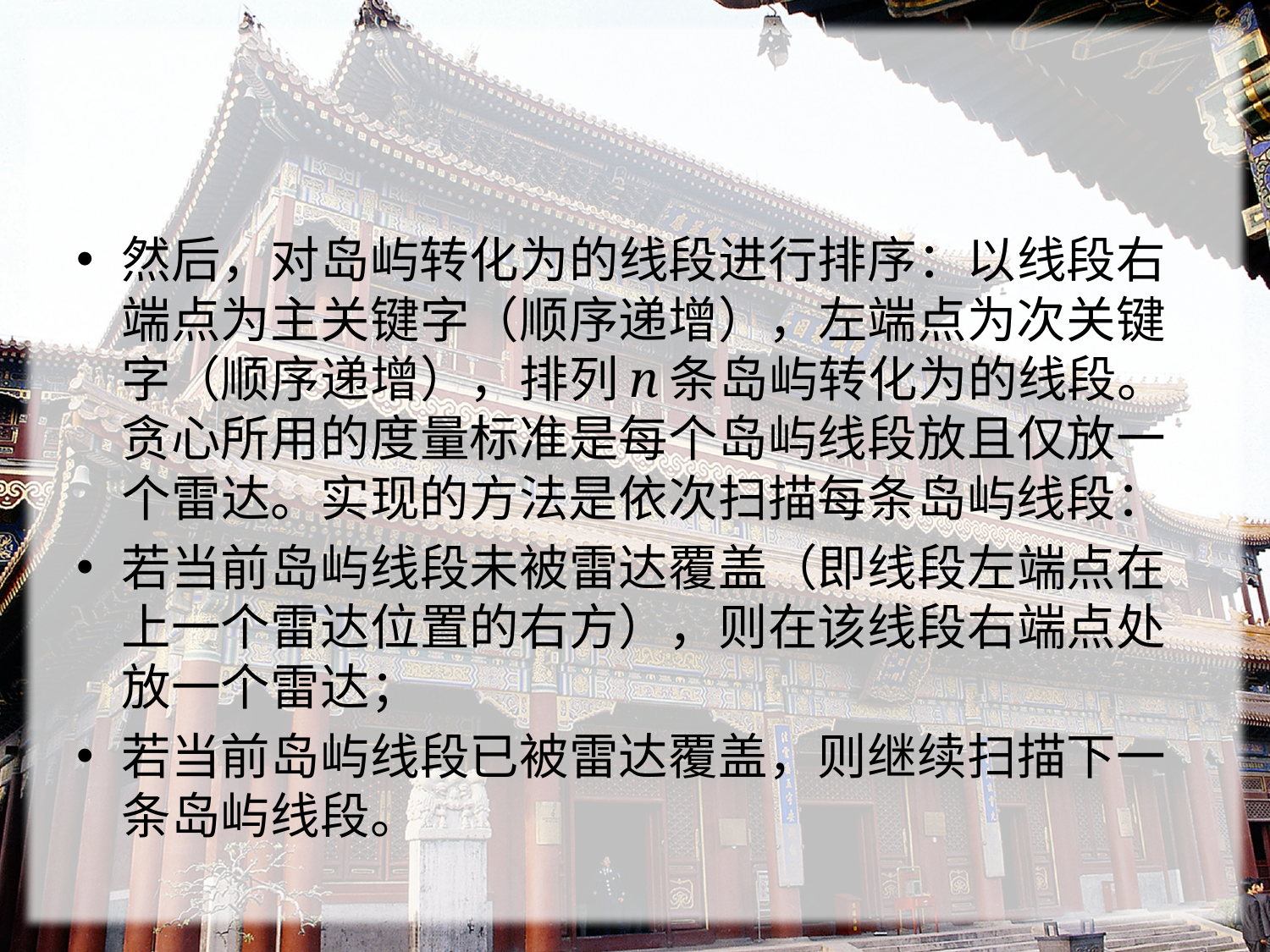

#
然后，对岛屿转化为的线段进行排序：以线段右端点为主关键字（顺序递增），左端点为次关键字（顺序递增），排列n条岛屿转化为的线段。贪心所用的度量标准是每个岛屿线段放且仅放一个雷达。实现的方法是依次扫描每条岛屿线段：
若当前岛屿线段未被雷达覆盖（即线段左端点在上一个雷达位置的右方），则在该线段右端点处放一个雷达；
若当前岛屿线段已被雷达覆盖，则继续扫描下一条岛屿线段。